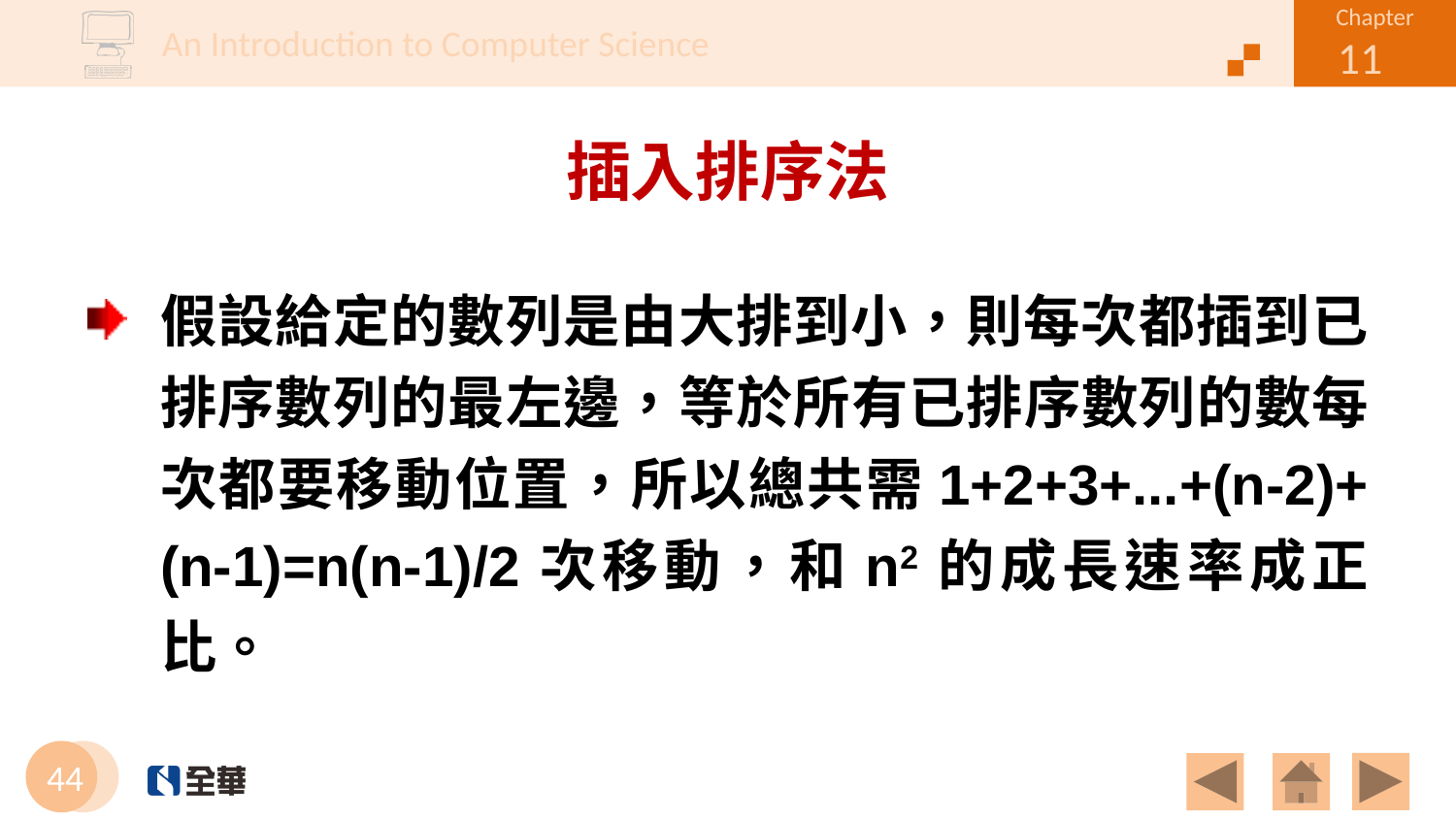

# 插入排序法
假設給定的數列是由大排到小，則每次都插到已排序數列的最左邊，等於所有已排序數列的數每次都要移動位置，所以總共需1+2+3+...+(n-2)+(n-1)=n(n-1)/2次移動，和n2的成長速率成正比。